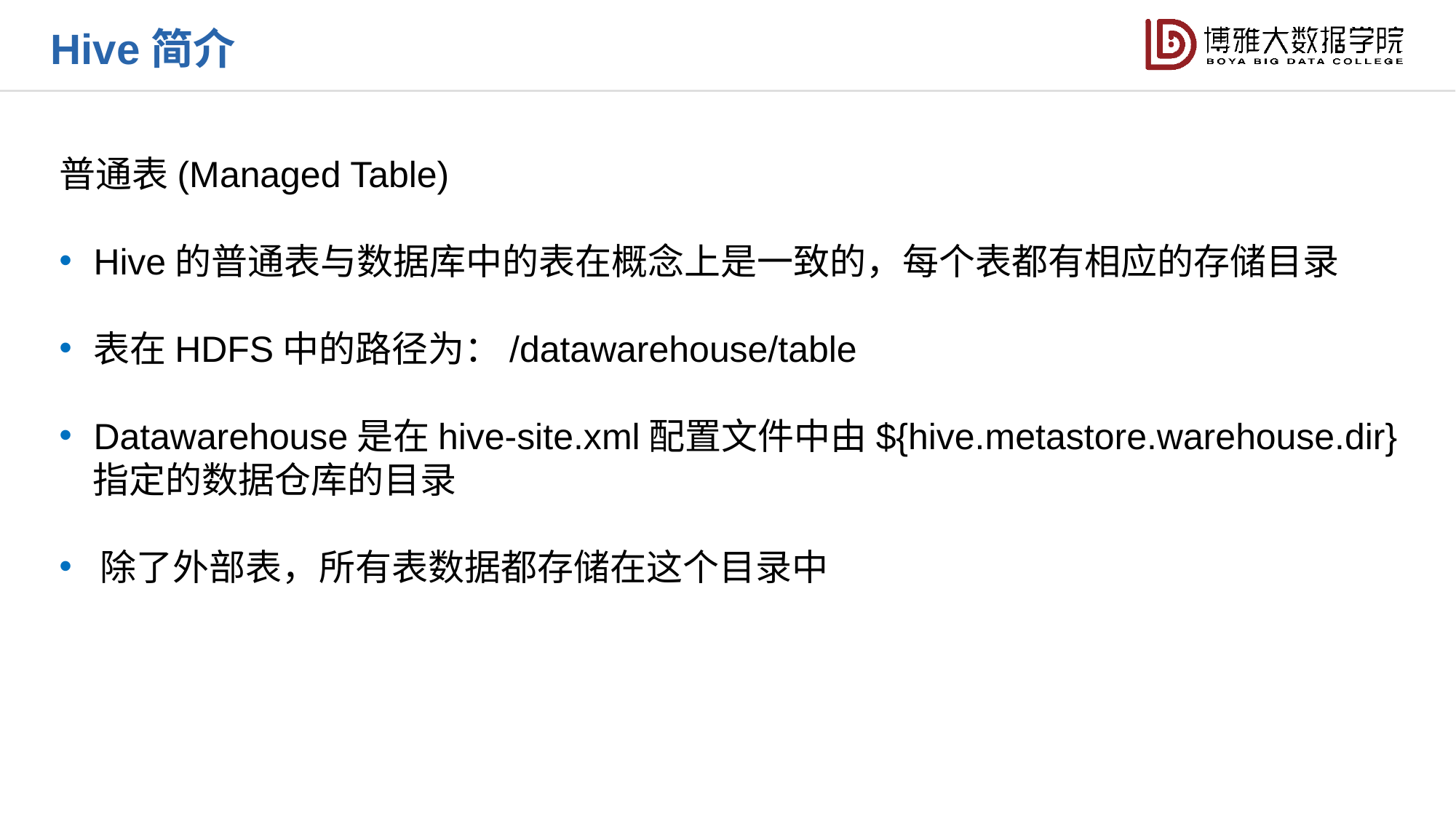

Hive简介
普通表(Managed Table)

Hive的普通表与数据库中的表在概念上是一致的，每个表都有相应的存储目录

表在HDFS中的路径为：/datawarehouse/table

Datawarehouse是在hive-site.xml配置文件中由${hive.metastore.warehouse.dir}
   指定的数据仓库的目录

除了外部表，所有表数据都存储在这个目录中